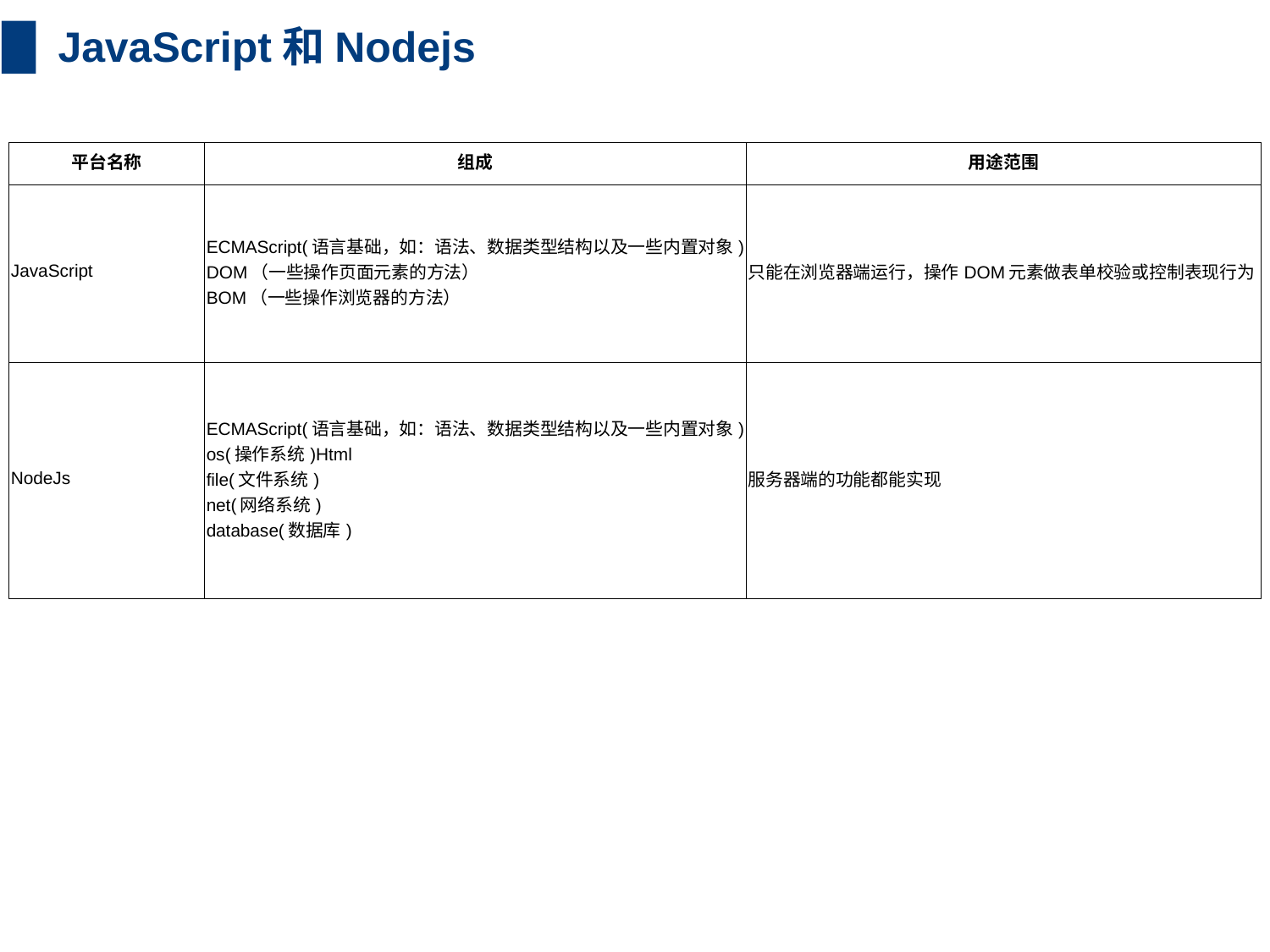

JavaScript和Nodejs

| 平台名称 | 组成 | 用途范围 |
| --- | --- | --- |
| JavaScript | ECMAScript(语言基础，如：语法、数据类型结构以及一些内置对象) DOM（一些操作页面元素的方法） BOM（一些操作浏览器的方法） | 只能在浏览器端运行，操作DOM元素做表单校验或控制表现行为 |
| NodeJs | ECMAScript(语言基础，如：语法、数据类型结构以及一些内置对象) os(操作系统)Html file(文件系统) net(网络系统) database(数据库) | 服务器端的功能都能实现 |